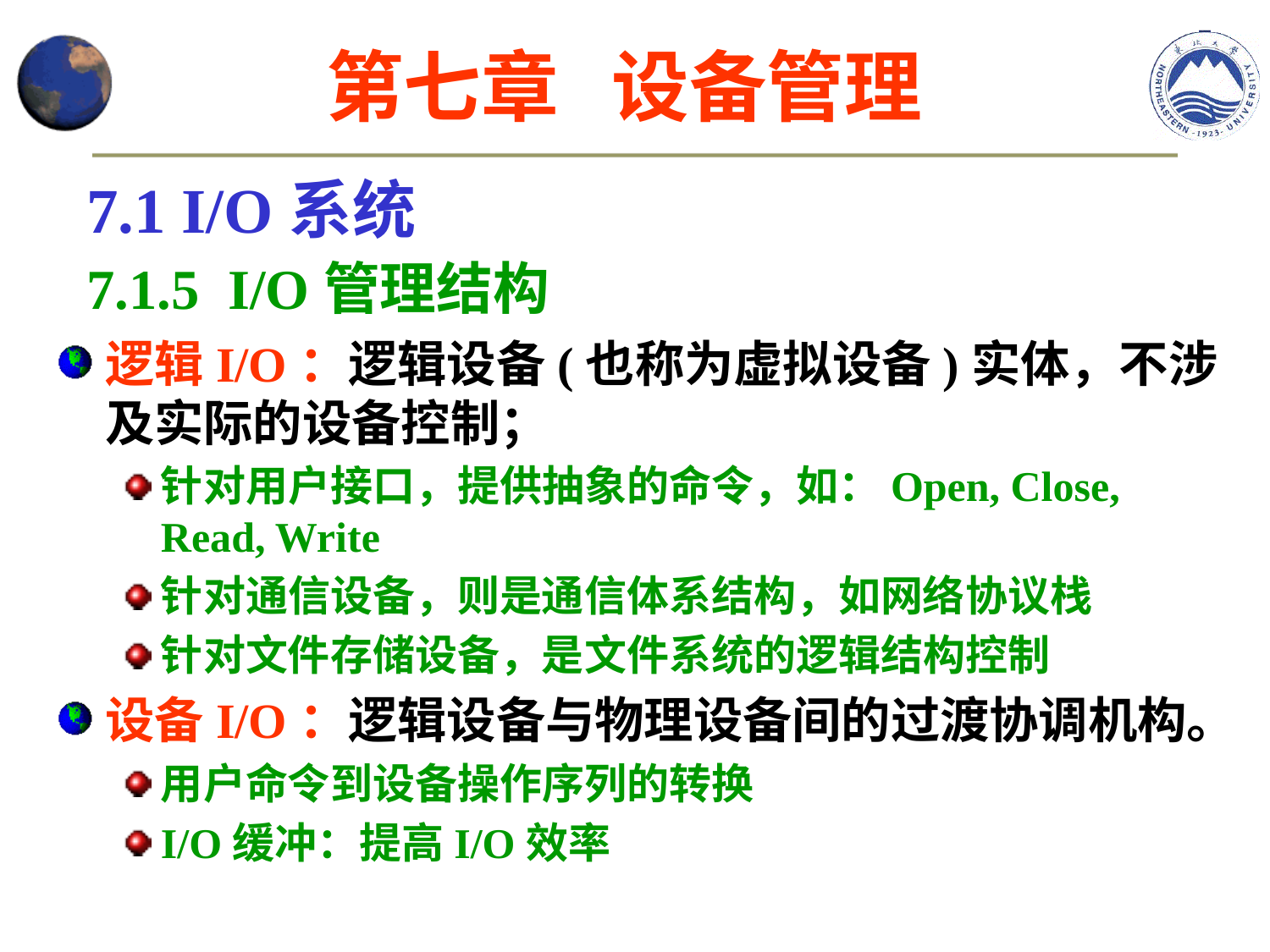

第七章   设备管理
7.1 I/O系统
7.1.5  I/O管理结构
逻辑I/O：逻辑设备(也称为虚拟设备)实体，不涉及实际的设备控制；
针对用户接口，提供抽象的命令，如：Open, Close, Read, Write
针对通信设备，则是通信体系结构，如网络协议栈
针对文件存储设备，是文件系统的逻辑结构控制
设备I/O：逻辑设备与物理设备间的过渡协调机构。
用户命令到设备操作序列的转换
I/O缓冲：提高I/O效率